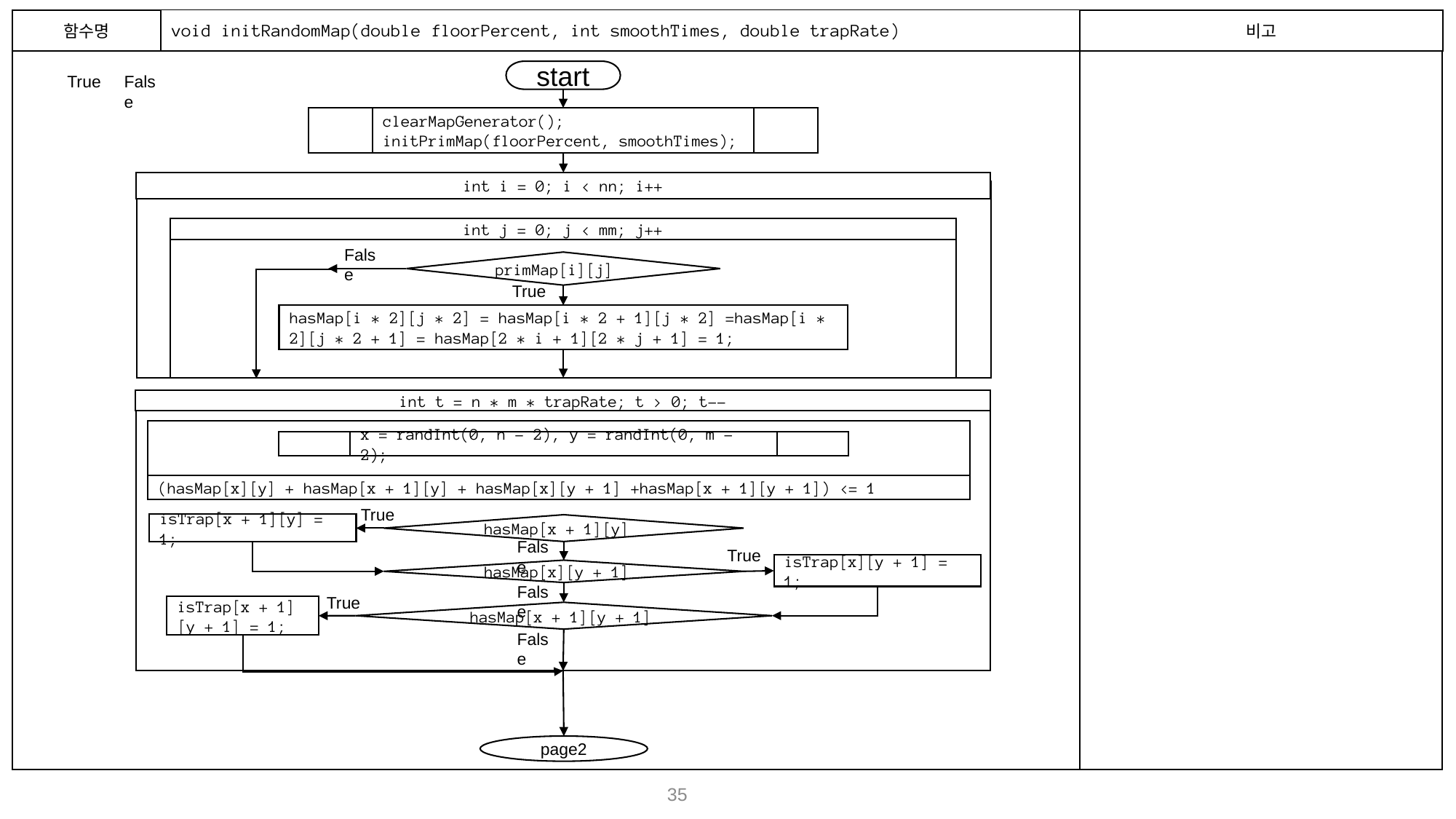

함수명
# void initRandomMap(double floorPercent, int smoothTimes, double trapRate)
비고

start
True
False
clearMapGenerator();
initPrimMap(floorPercent, smoothTimes);
int i = 0; i < nn; i++

int j = 0; j < mm; j++
False
primMap[i][j]
True
hasMap[i * 2][j * 2] = hasMap[i * 2 + 1][j * 2] =hasMap[i * 2][j * 2 + 1] = hasMap[2 * i + 1][2 * j + 1] = 1;
int t = n * m * trapRate; t > 0; t--

x = randInt(0, n - 2), y = randInt(0, m - 2);
(hasMap[x][y] + hasMap[x + 1][y] + hasMap[x][y + 1] +hasMap[x + 1][y + 1]) <= 1
True
isTrap[x + 1][y] = 1;
hasMap[x + 1][y]
False
True
isTrap[x][y + 1] = 1;
hasMap[x][y + 1]
False
True
isTrap[x + 1]
[y + 1] = 1;
hasMap[x + 1][y + 1]
False
page2
35